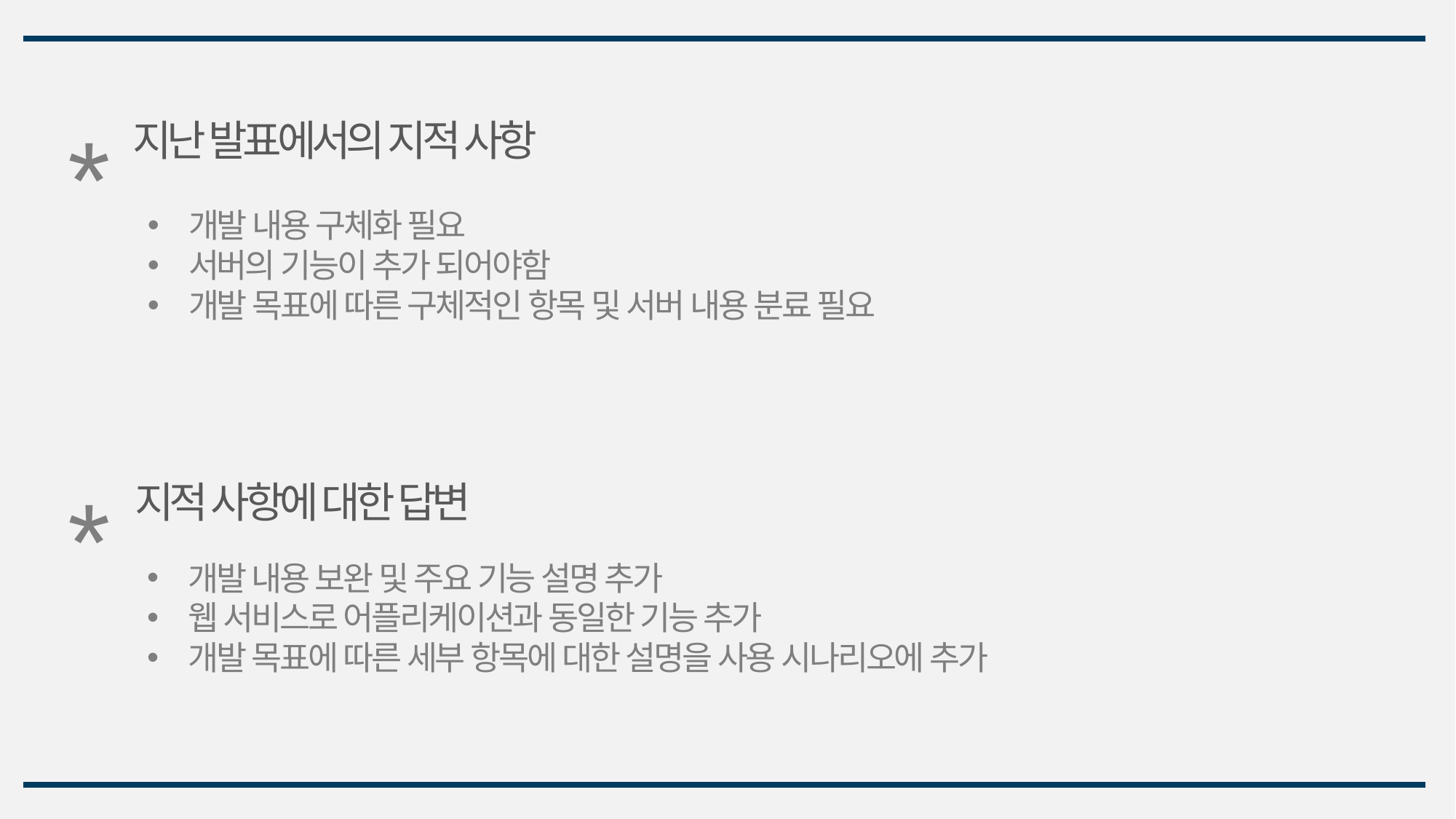

*
지난 발표에서의 지적 사항
개발 내용 구체화 필요
서버의 기능이 추가 되어야함
개발 목표에 따른 구체적인 항목 및 서버 내용 분료 필요
*
지적 사항에 대한 답변
개발 내용 보완 및 주요 기능 설명 추가
웹 서비스로 어플리케이션과 동일한 기능 추가
개발 목표에 따른 세부 항목에 대한 설명을 사용 시나리오에 추가